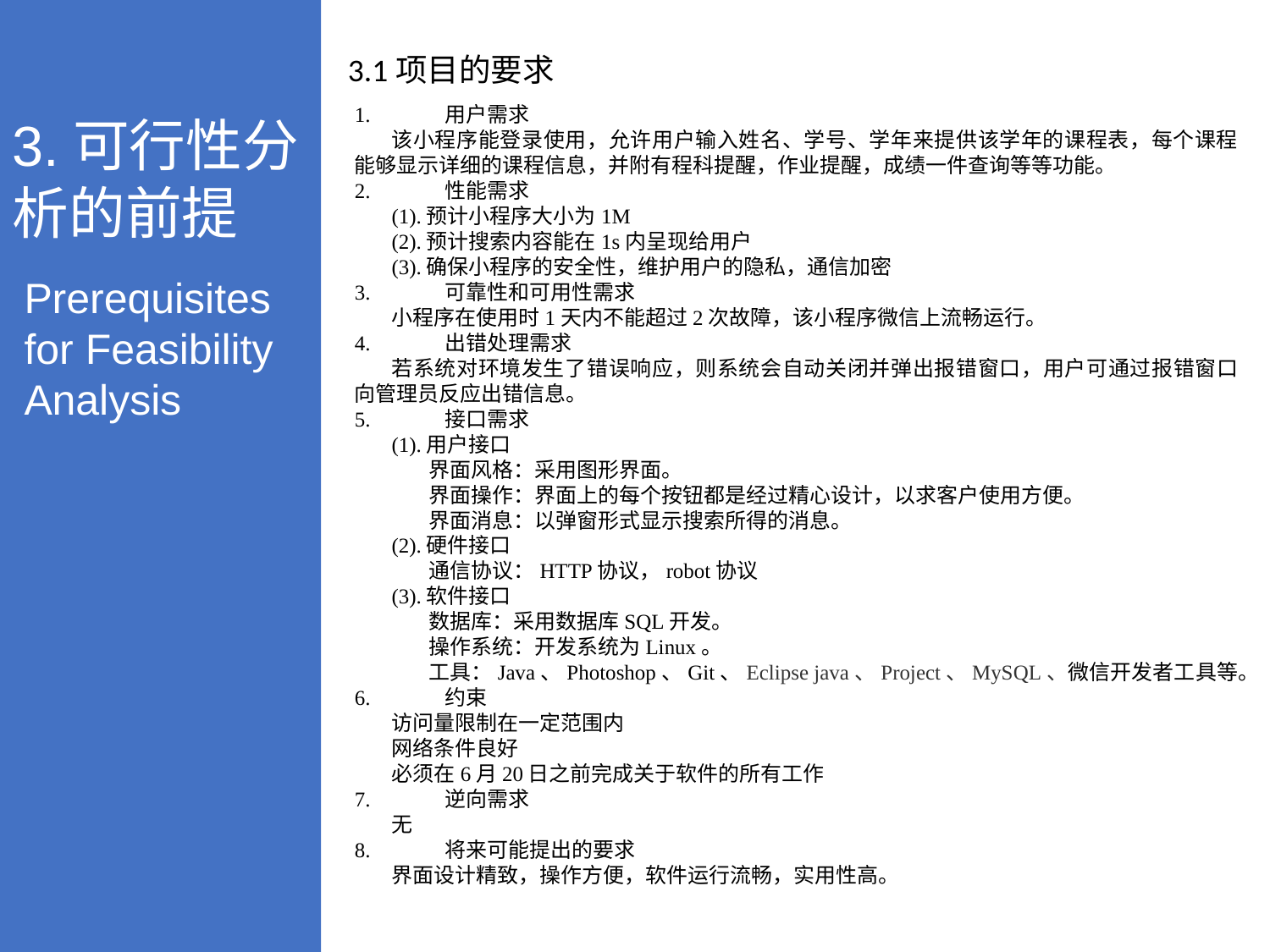

3.可行性分析的前提
Prerequisites for Feasibility Analysis
3.1项目的要求
1.	用户需求
该小程序能登录使用，允许用户输入姓名、学号、学年来提供该学年的课程表，每个课程能够显示详细的课程信息，并附有程科提醒，作业提醒，成绩一件查询等等功能。
2.	性能需求
(1).预计小程序大小为1M
(2).预计搜索内容能在1s内呈现给用户
(3).确保小程序的安全性，维护用户的隐私，通信加密
3.	可靠性和可用性需求
小程序在使用时1天内不能超过2次故障，该小程序微信上流畅运行。
4.	出错处理需求
若系统对环境发生了错误响应，则系统会自动关闭并弹出报错窗口，用户可通过报错窗口向管理员反应出错信息。
5.	接口需求
(1).用户接口
界面风格：采用图形界面。
界面操作：界面上的每个按钮都是经过精心设计，以求客户使用方便。
界面消息：以弹窗形式显示搜索所得的消息。
(2).硬件接口
通信协议：HTTP协议，robot协议
(3).软件接口
数据库：采用数据库SQL开发。
操作系统：开发系统为Linux。
工具：Java、Photoshop、Git、Eclipse java、Project、MySQL、微信开发者工具等。
6.	约束
访问量限制在一定范围内
网络条件良好
必须在6月20日之前完成关于软件的所有工作
7.	逆向需求
无
8.	将来可能提出的要求
界面设计精致，操作方便，软件运行流畅，实用性高。